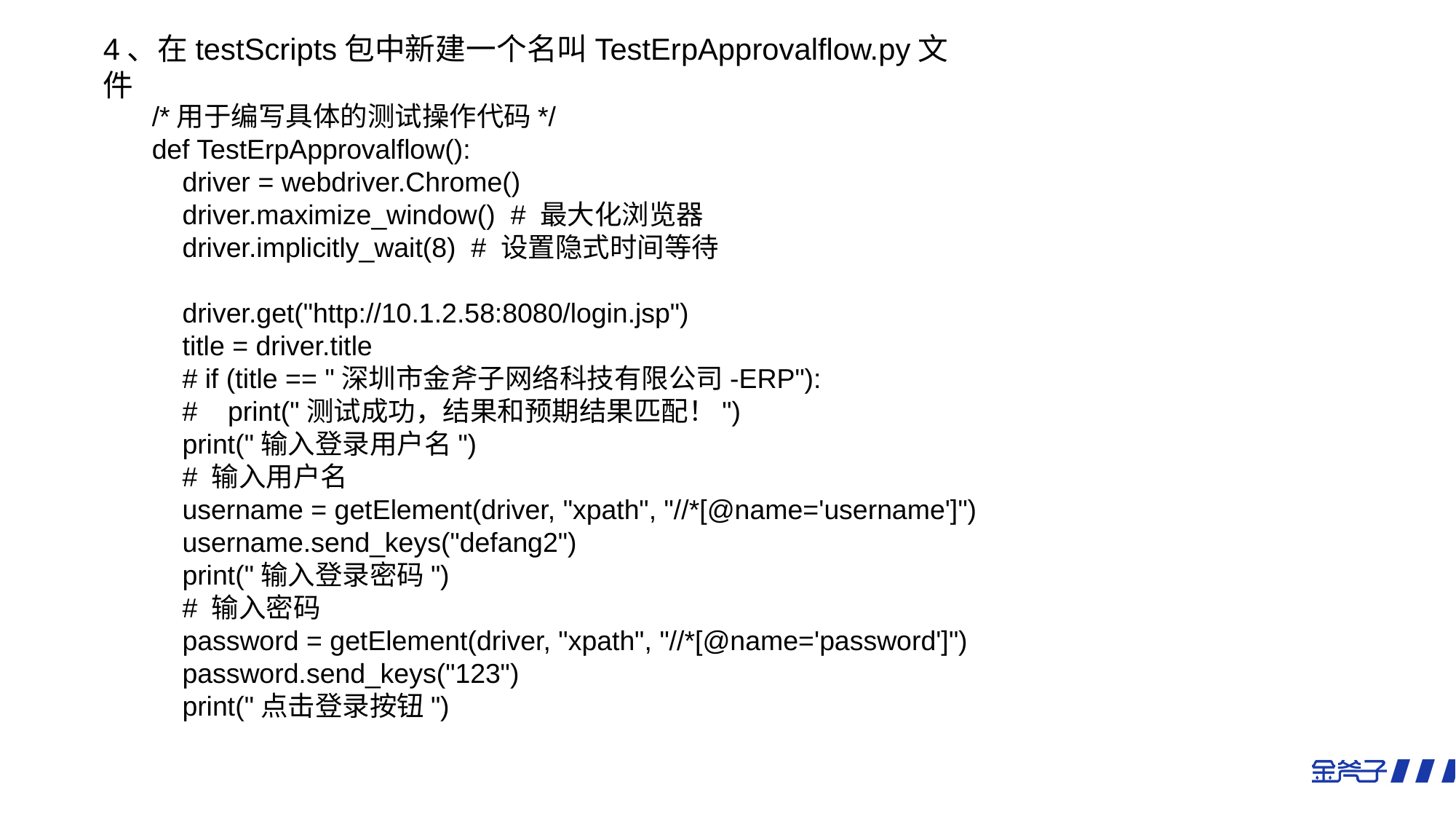

4、在testScripts包中新建一个名叫TestErpApprovalflow.py文件
/*用于编写具体的测试操作代码*/
def TestErpApprovalflow():
    driver = webdriver.Chrome()
    driver.maximize_window()  # 最大化浏览器
    driver.implicitly_wait(8)  # 设置隐式时间等待

    driver.get("http://10.1.2.58:8080/login.jsp")
    title = driver.title
    # if (title == "深圳市金斧子网络科技有限公司-ERP"):
    #    print("测试成功，结果和预期结果匹配！")
    print("输入登录用户名")
    # 输入用户名
    username = getElement(driver, "xpath", "//*[@name='username']")
    username.send_keys("defang2")
    print("输入登录密码")
    # 输入密码
    password = getElement(driver, "xpath", "//*[@name='password']")
    password.send_keys("123")
    print("点击登录按钮")